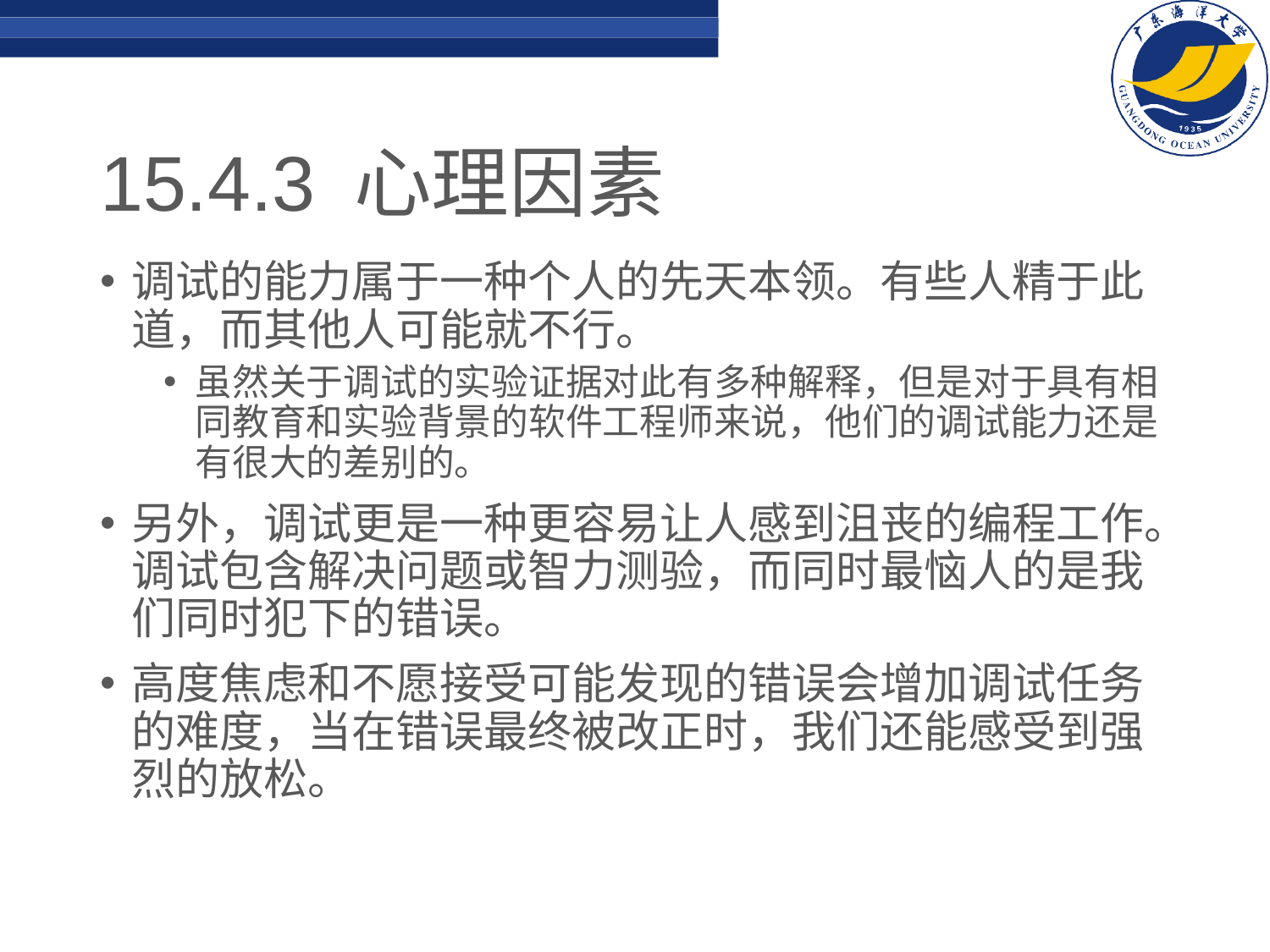

# 15.4.3	心理因素
调试的能力属于一种个人的先天本领。有些人精于此道，而其他人可能就不行。
虽然关于调试的实验证据对此有多种解释，但是对于具有相同教育和实验背景的软件工程师来说，他们的调试能力还是有很大的差别的。
另外，调试更是一种更容易让人感到沮丧的编程工作。调试包含解决问题或智力测验，而同时最恼人的是我们同时犯下的错误。
高度焦虑和不愿接受可能发现的错误会增加调试任务的难度，当在错误最终被改正时，我们还能感受到强烈的放松。
36